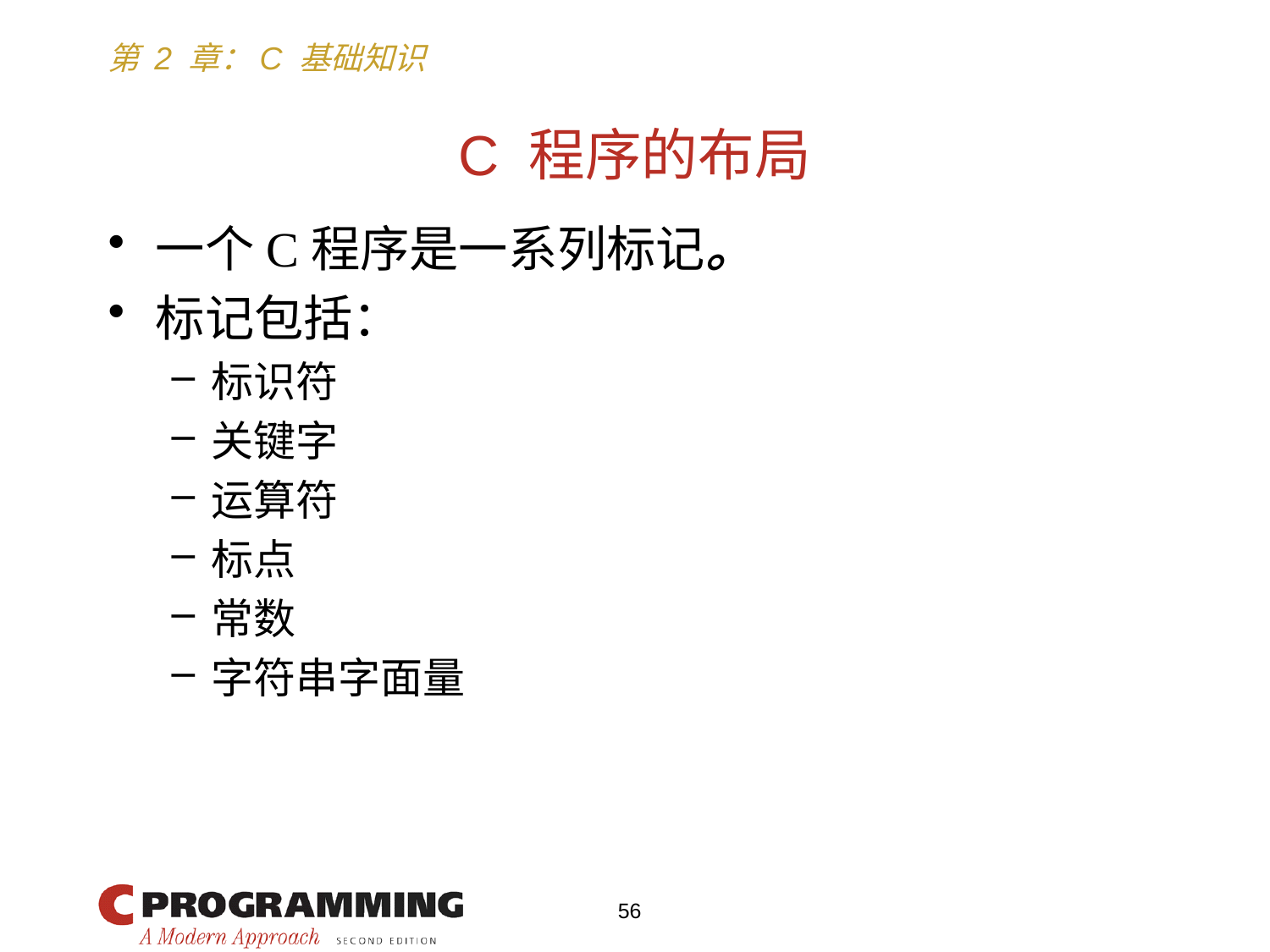

# C 程序的布局
一个C程序是一系列标记。
标记包括：
标识符
关键字
运算符
标点
常数
字符串字面量

56